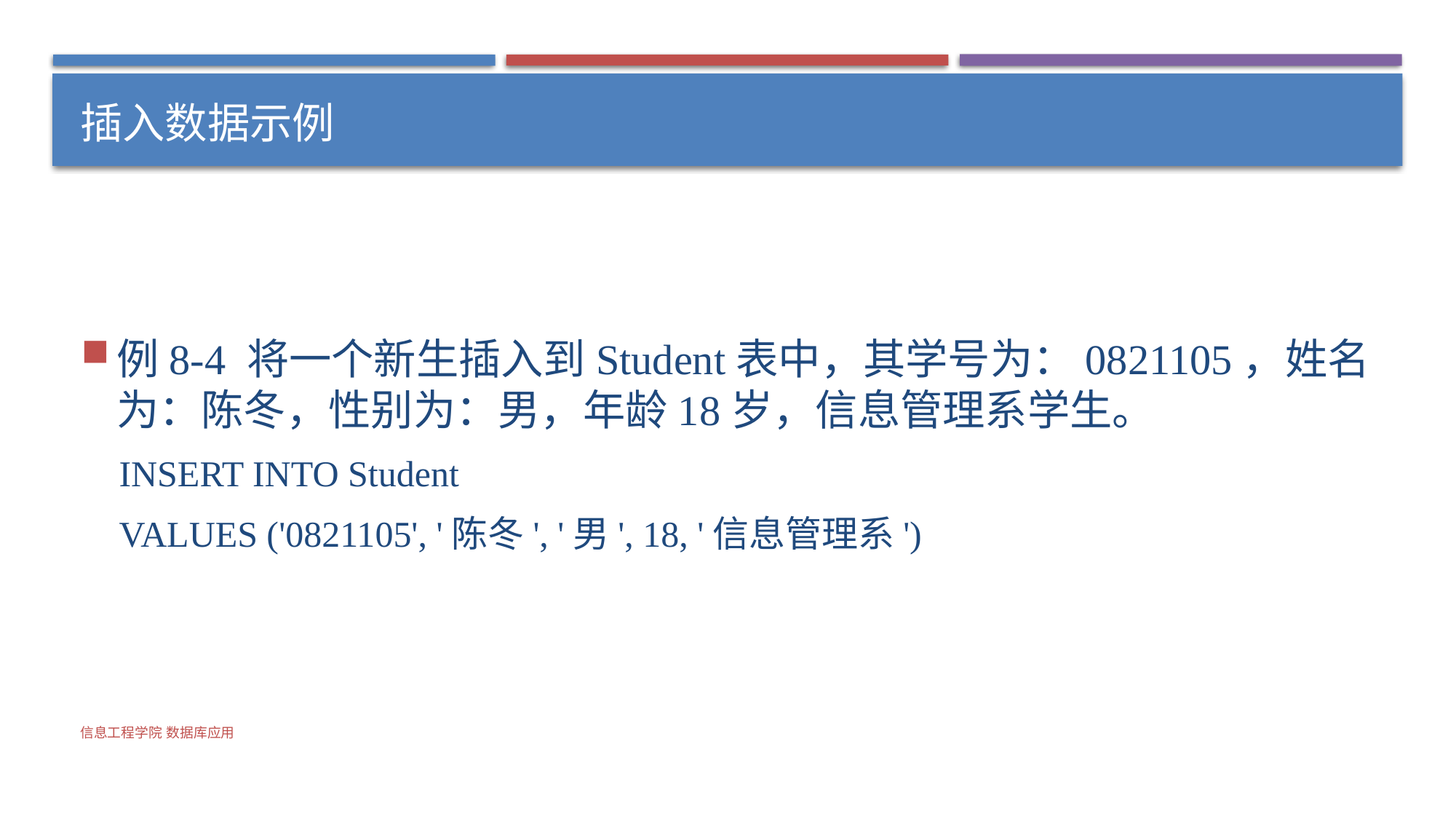

# 插入数据示例
例8-4 将一个新生插入到Student表中，其学号为：0821105，姓名为：陈冬，性别为：男，年龄18岁，信息管理系学生。
INSERT INTO Student
VALUES ('0821105', '陈冬', '男', 18, '信息管理系')
信息工程学院 数据库应用
9